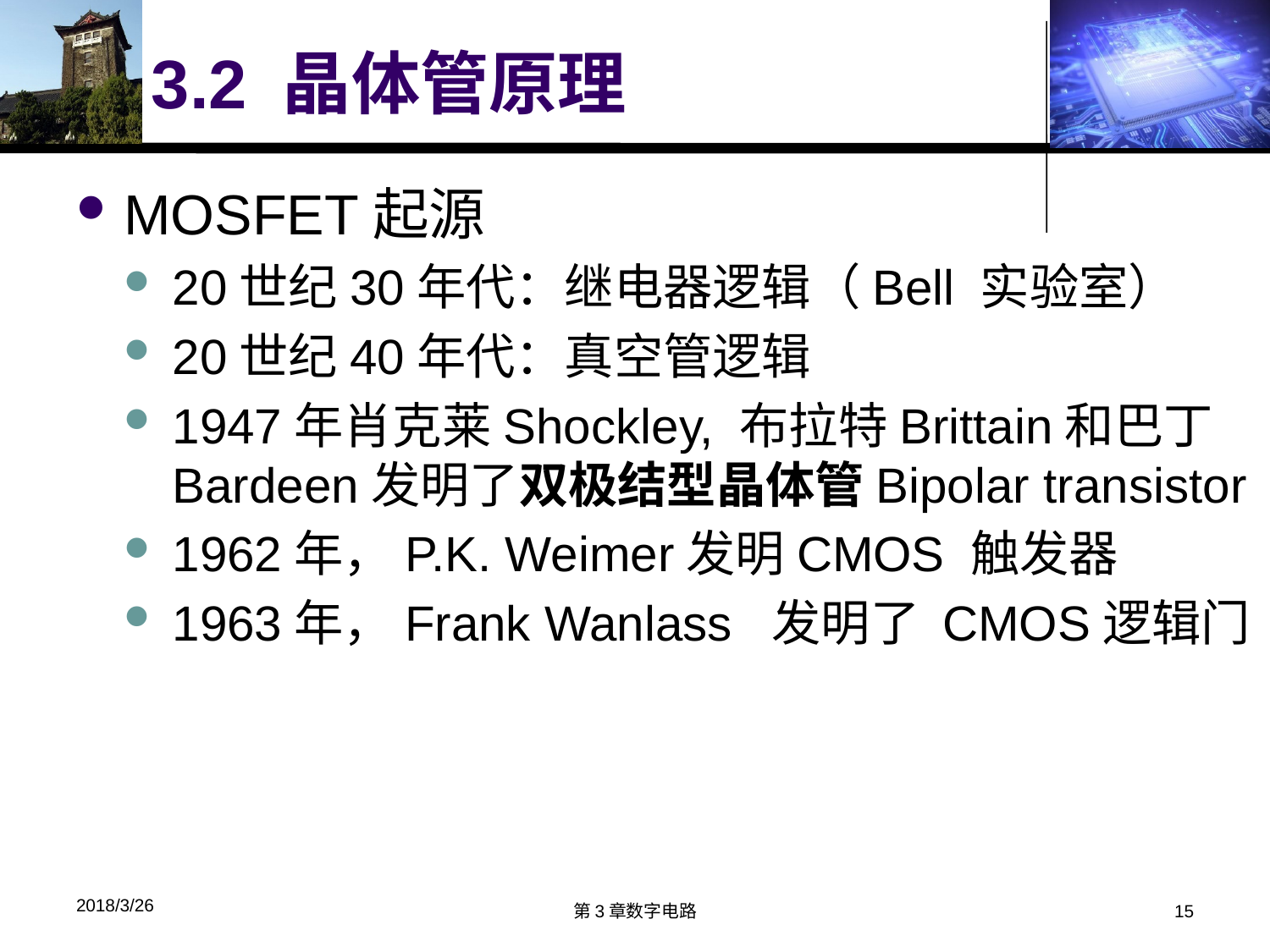

# 3.2 晶体管原理
MOSFET起源
20世纪30年代：继电器逻辑（Bell 实验室）
20世纪40年代：真空管逻辑
1947年肖克莱Shockley, 布拉特Brittain和巴丁Bardeen发明了双极结型晶体管Bipolar transistor
1962年，P.K. Weimer发明CMOS 触发器
1963年，Frank Wanlass  发明了 CMOS逻辑门
2018/3/26
第3章数字电路
15